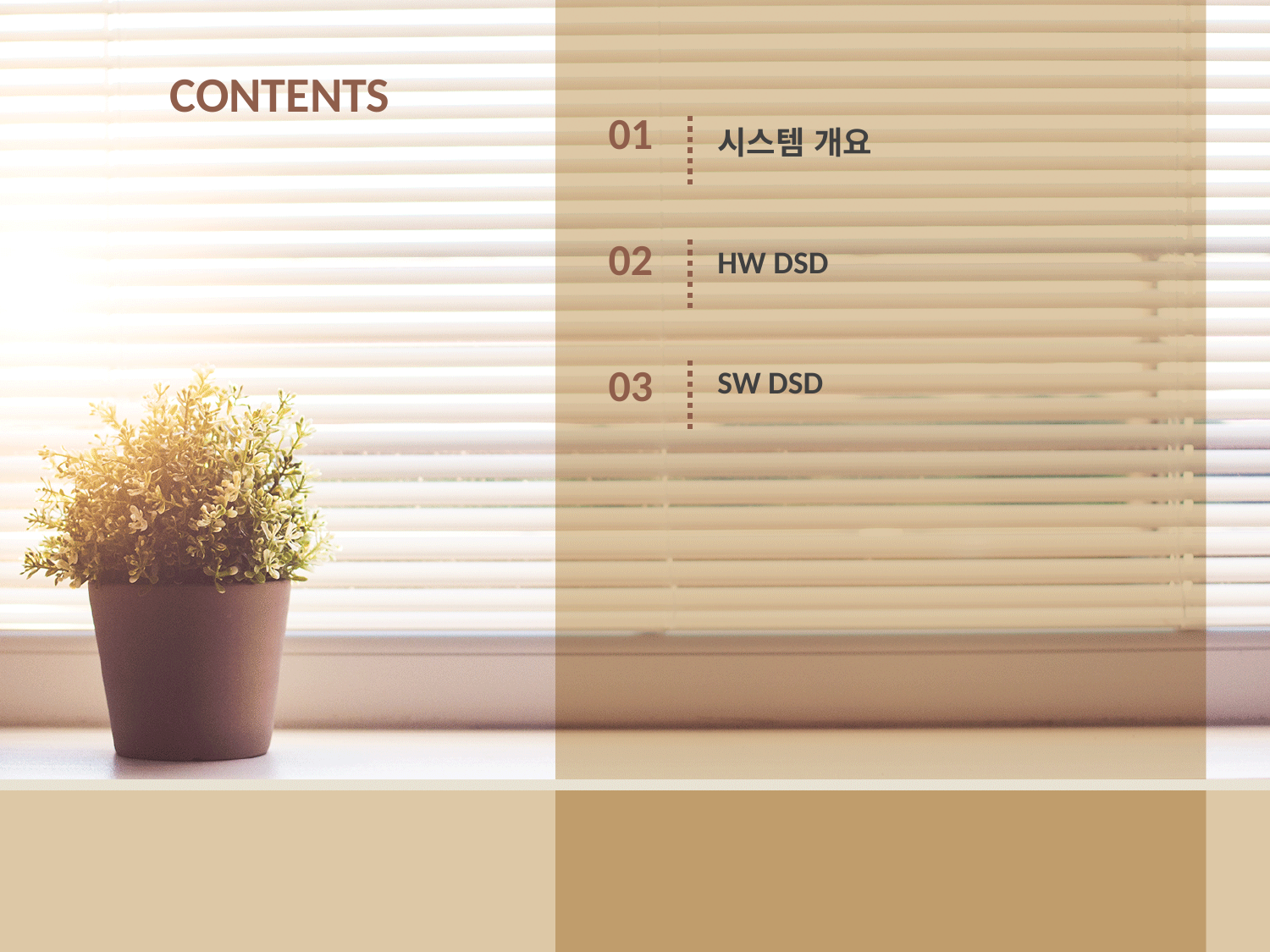

CONTENTS
01
시스템 개요
02
HW DSD
03
SW DSD